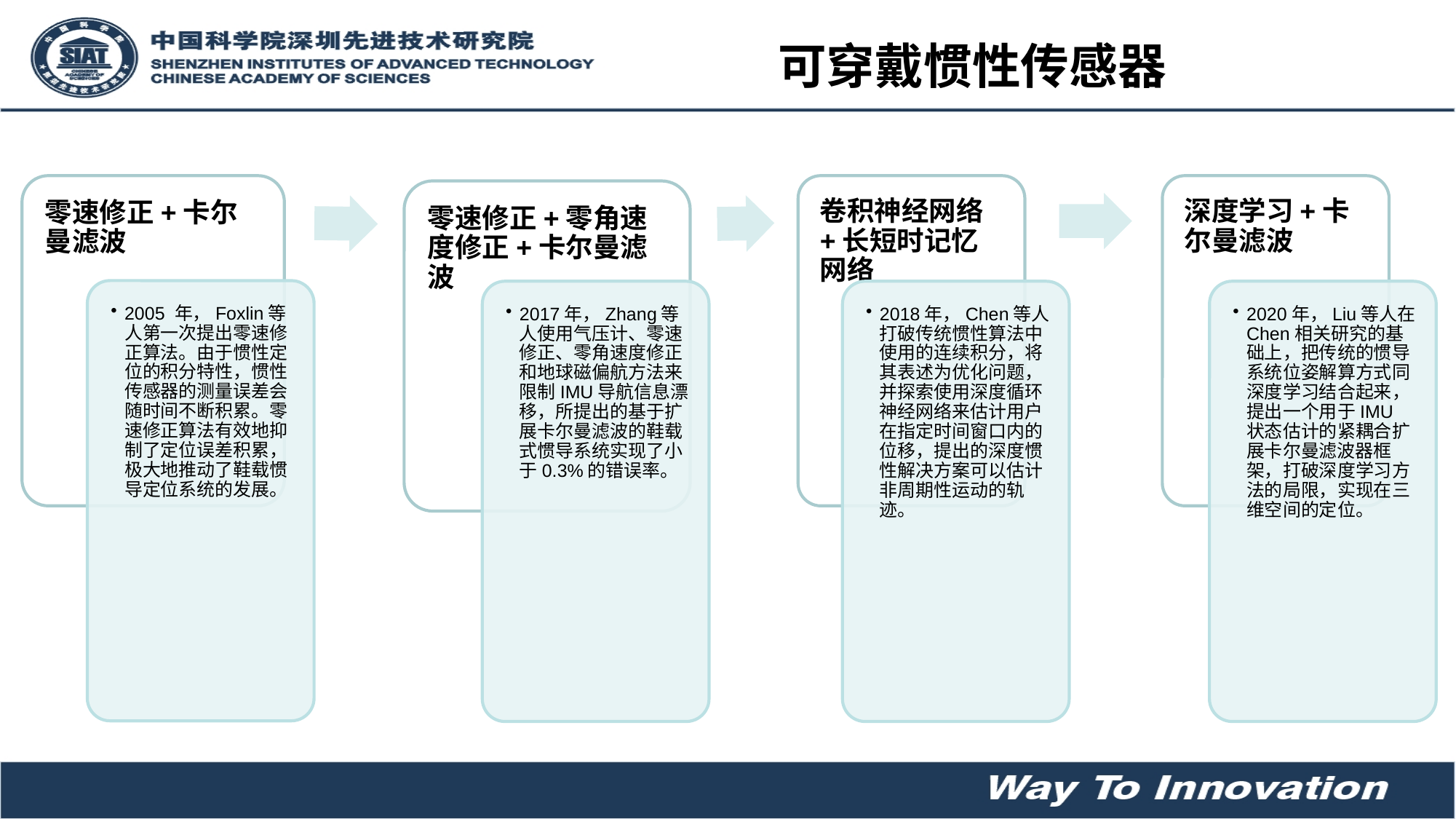

# 可穿戴惯性传感器
零速修正+卡尔曼滤波
2005 年，Foxlin等人第一次提出零速修正算法。由于惯性定位的积分特性，惯性传感器的测量误差会随时间不断积累。零速修正算法有效地抑制了定位误差积累，极大地推动了鞋载惯导定位系统的发展。

零速修正+零角速度修正+卡尔曼滤波
2017年，Zhang等人使用气压计、零速修正、零角速度修正和地球磁偏航方法来限制IMU导航信息漂移，所提出的基于扩展卡尔曼滤波的鞋载式惯导系统实现了小于0.3%的错误率。

卷积神经网络+长短时记忆网络
2018年，Chen等人打破传统惯性算法中使用的连续积分，将其表述为优化问题，并探索使用深度循环神经网络来估计用户在指定时间窗口内的位移，提出的深度惯性解决方案可以估计非周期性运动的轨迹。

深度学习+卡尔曼滤波
2020年，Liu等人在Chen相关研究的基础上，把传统的惯导系统位姿解算方式同深度学习结合起来，提出一个用于IMU 状态估计的紧耦合扩展卡尔曼滤波器框架，打破深度学习方法的局限，实现在三维空间的定位。